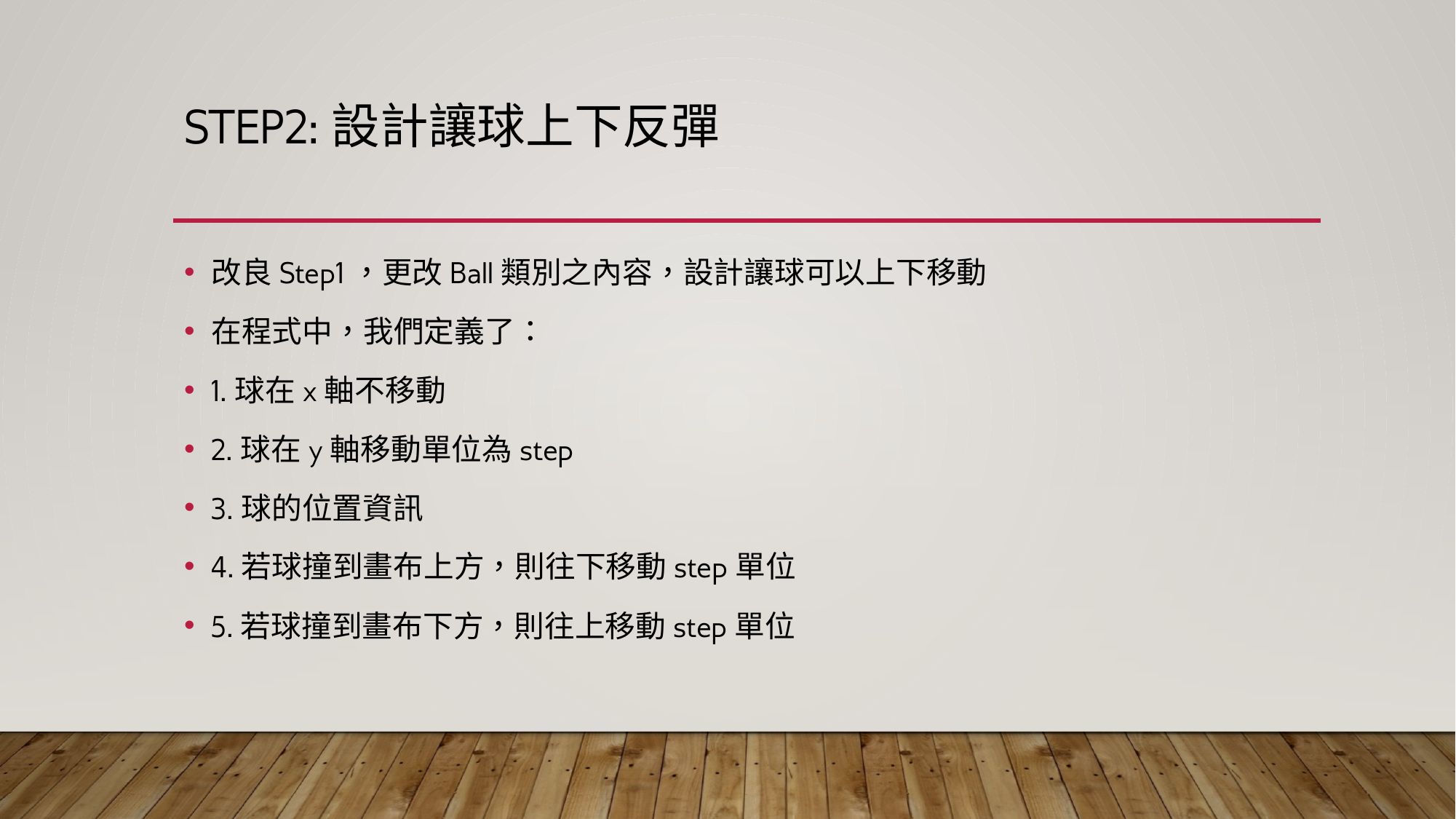

# STEp2:設計讓球上下反彈
改良Step1，更改Ball類別之內容，設計讓球可以上下移動
在程式中，我們定義了：
1.球在x軸不移動
2.球在y軸移動單位為step
3.球的位置資訊
4.若球撞到畫布上方，則往下移動step單位
5.若球撞到畫布下方，則往上移動step單位